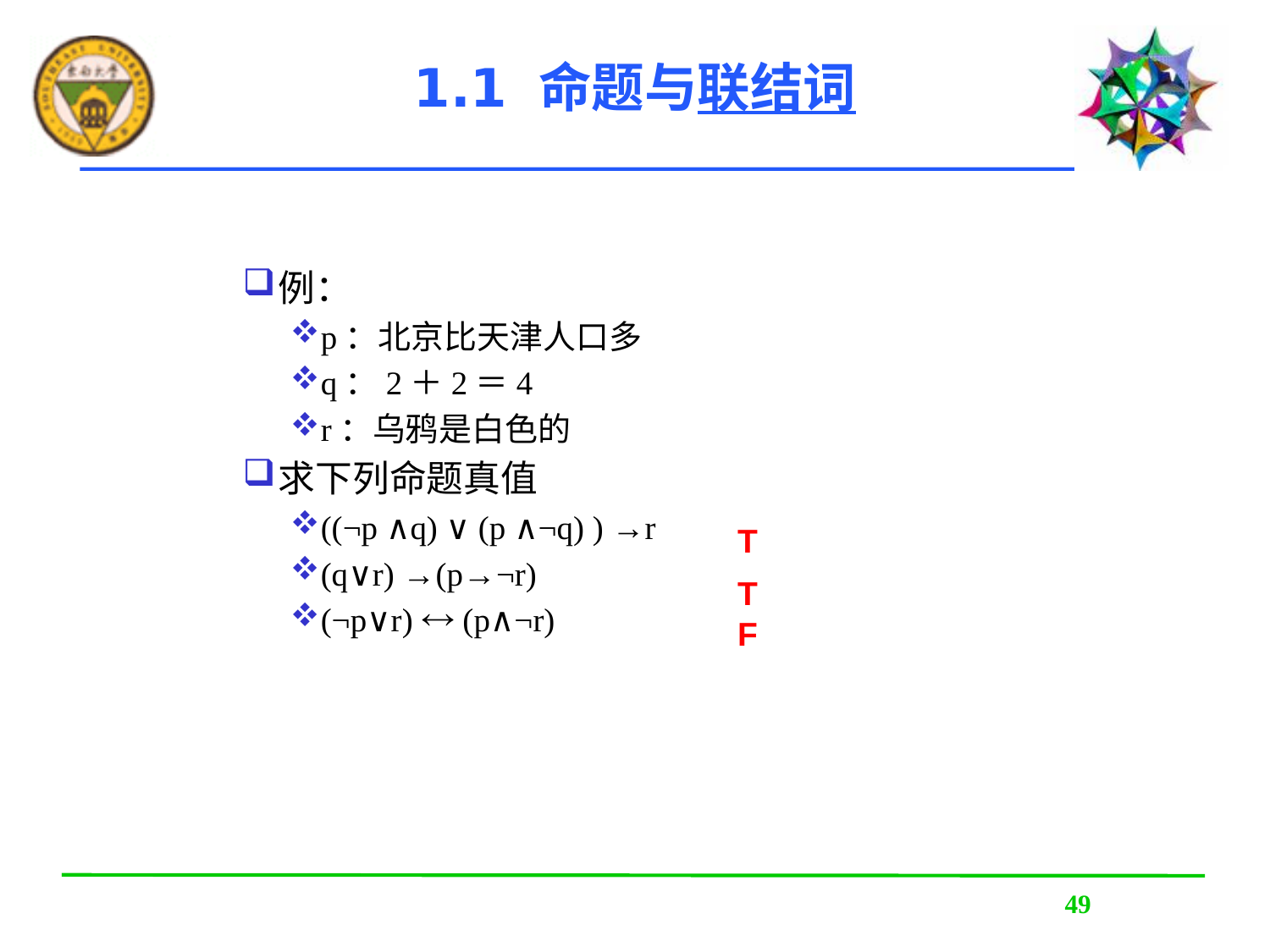

# 1.1 命题与联结词
例：
p：北京比天津人口多
q：2＋2＝4
r：乌鸦是白色的
求下列命题真值
((¬p ∧q) ∨ (p ∧¬q) ) →r
(q∨r) →(p→¬r)
(¬p∨r) ↔ (p∧¬r)
T
T
F